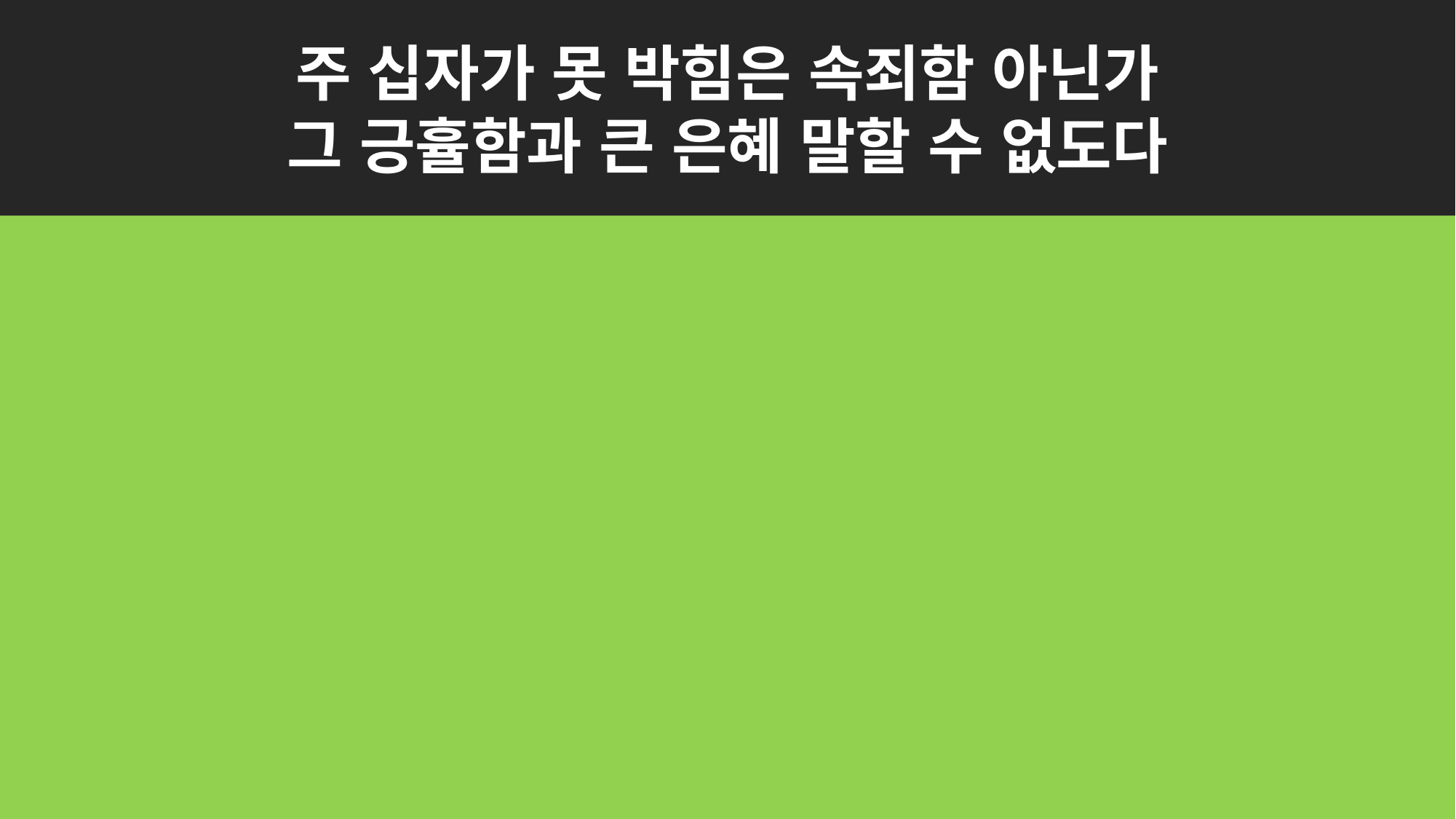

주 십자가 못 박힘은 속죄함 아닌가
그 긍휼함과 큰 은혜 말할 수 없도다